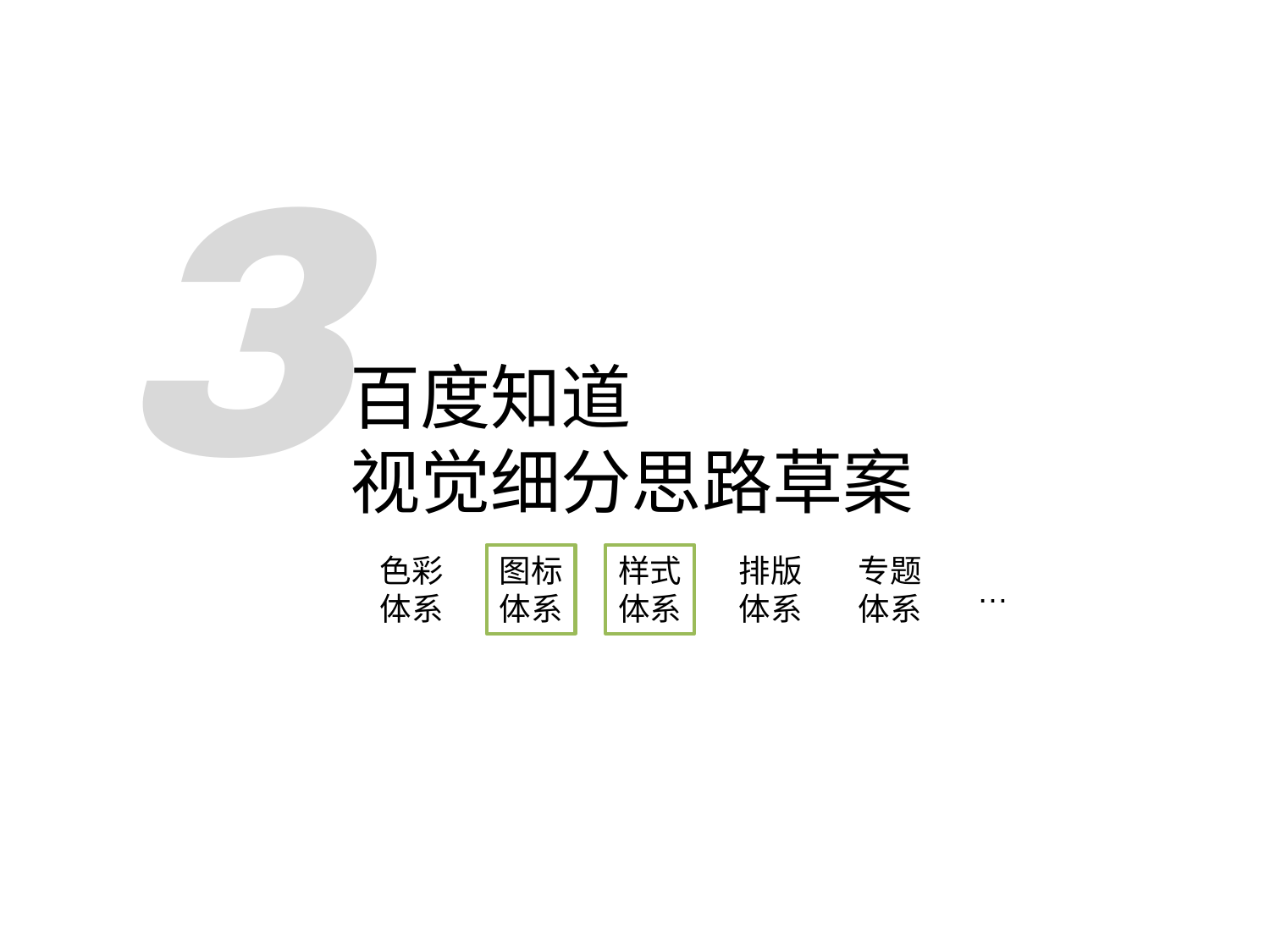

3
百度知道
视觉细分思路草案
色彩
体系
图标
体系
样式
体系
排版
体系
专题
体系
…